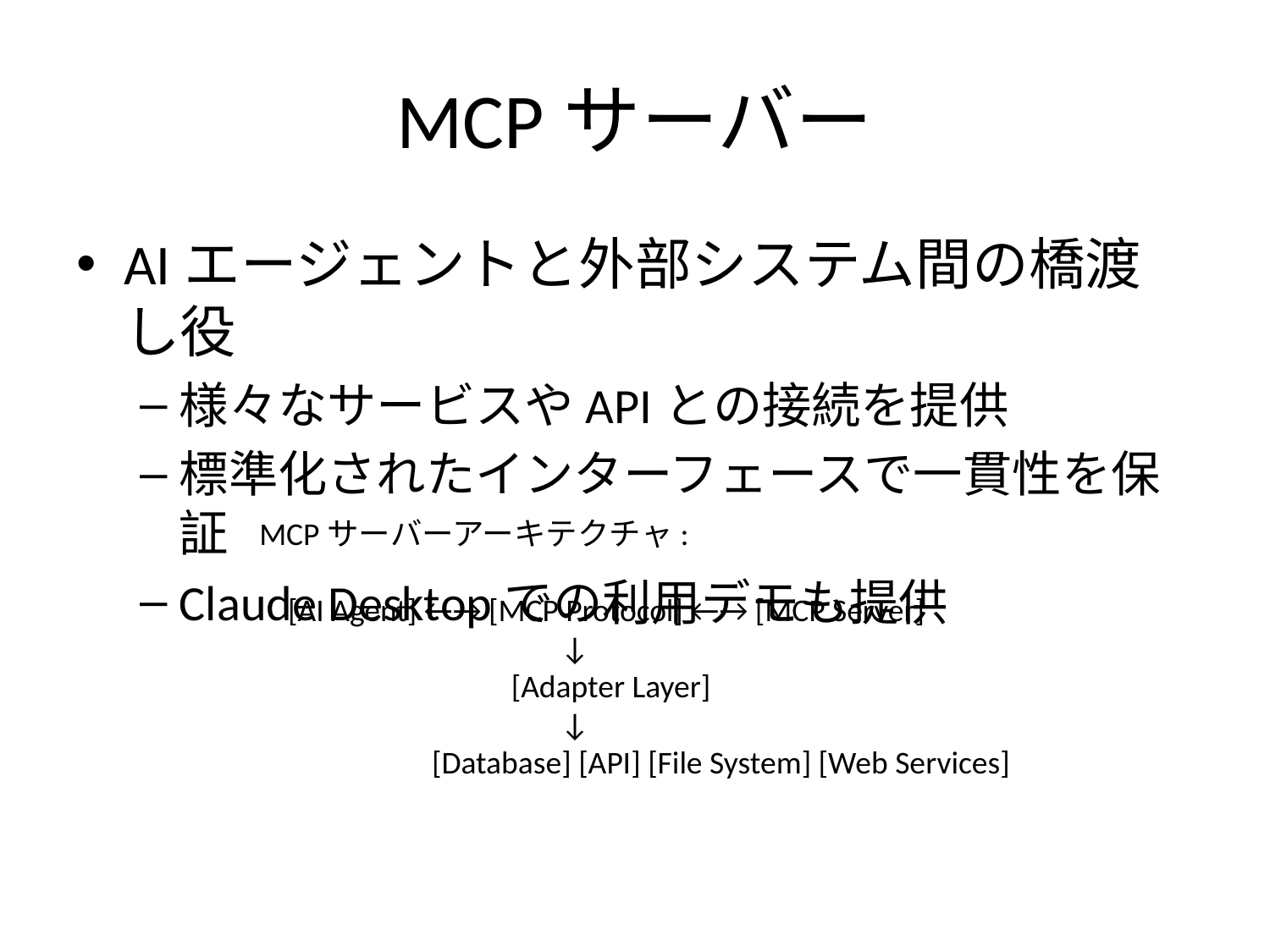

# MCPサーバー
AIエージェントと外部システム間の橋渡し役
様々なサービスやAPIとの接続を提供
標準化されたインターフェースで一貫性を保証
Claude Desktopでの利用デモも提供
MCPサーバーアーキテクチャ:

    [AI Agent] ←→ [MCP Protocol] ←→ [MCP Server]
                                          ↓
                                   [Adapter Layer]
                                          ↓
                        [Database] [API] [File System] [Web Services]